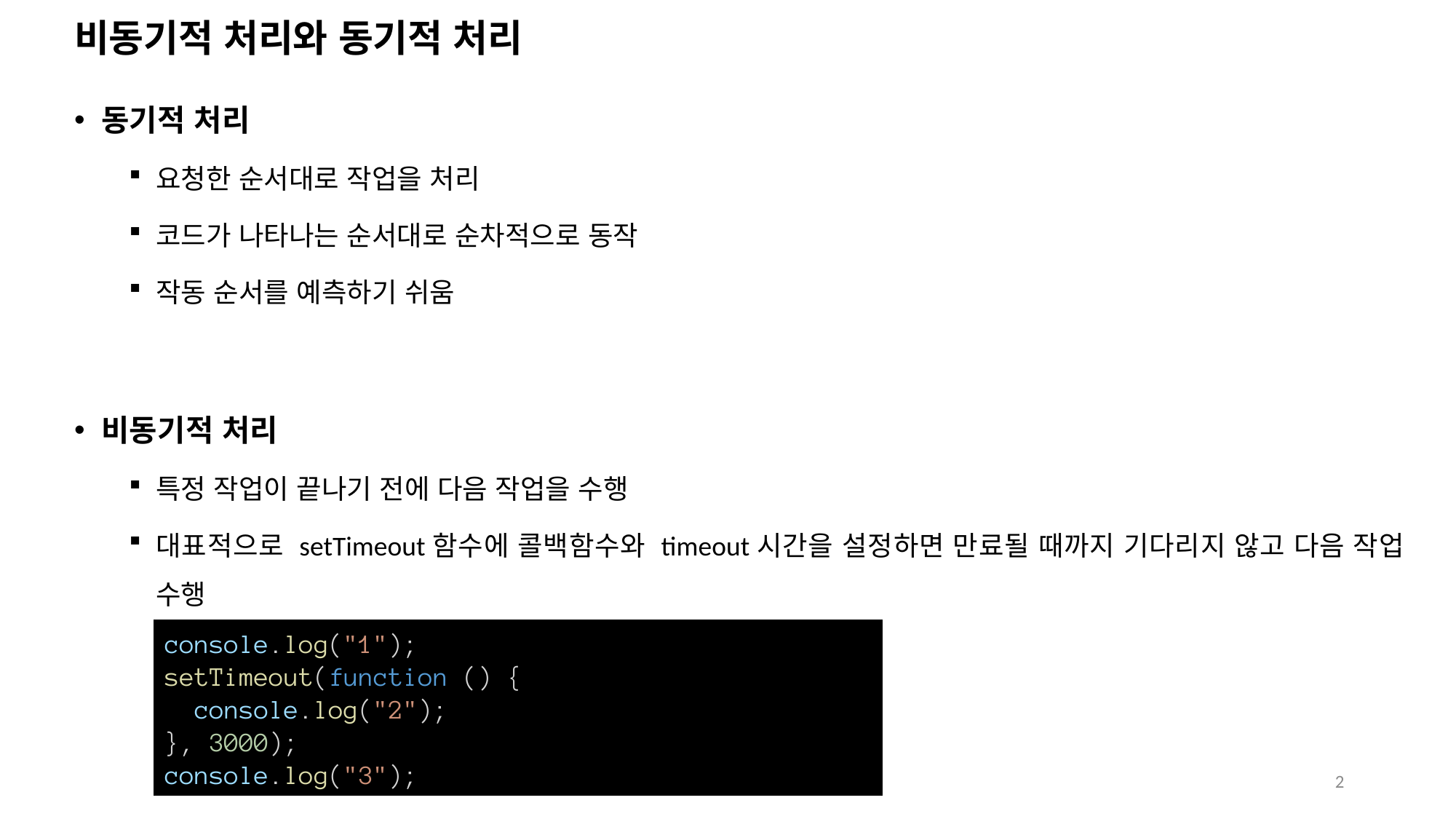

# 비동기적 처리와 동기적 처리
동기적 처리
요청한 순서대로 작업을 처리
코드가 나타나는 순서대로 순차적으로 동작
작동 순서를 예측하기 쉬움

비동기적 처리
특정 작업이 끝나기 전에 다음 작업을 수행
대표적으로 setTimeout함수에 콜백함수와 timeout시간을 설정하면 만료될 때까지 기다리지 않고 다음 작업 수행

console.log("1");
setTimeout(function () {
  console.log("2");
}, 3000);
console.log("3");
2